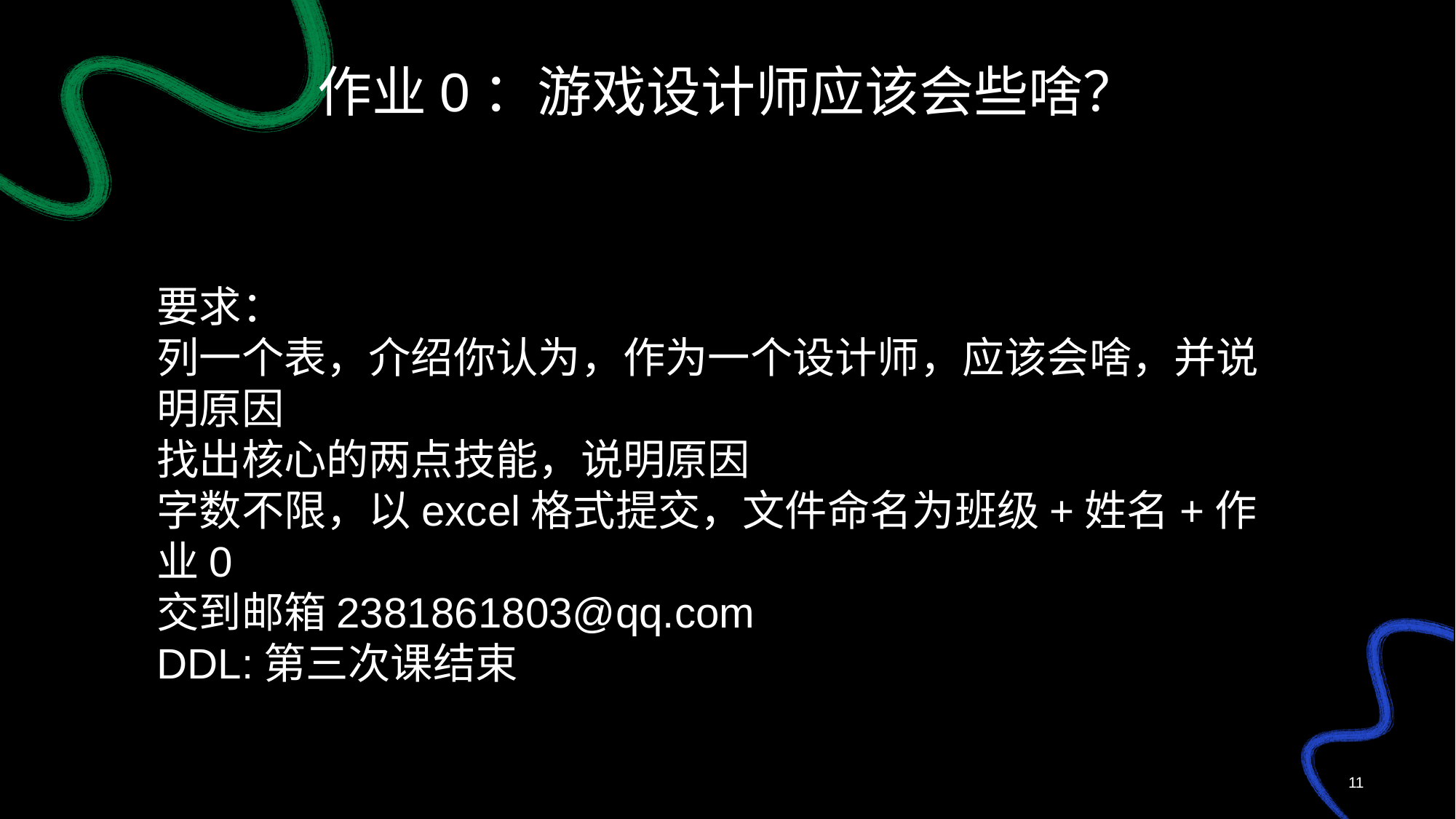

作业0：游戏设计师应该会些啥？
要求：
列一个表，介绍你认为，作为一个设计师，应该会啥，并说明原因
找出核心的两点技能，说明原因
字数不限，以excel格式提交，文件命名为班级+姓名+作业0
交到邮箱2381861803@qq.com
DDL:第三次课结束

11